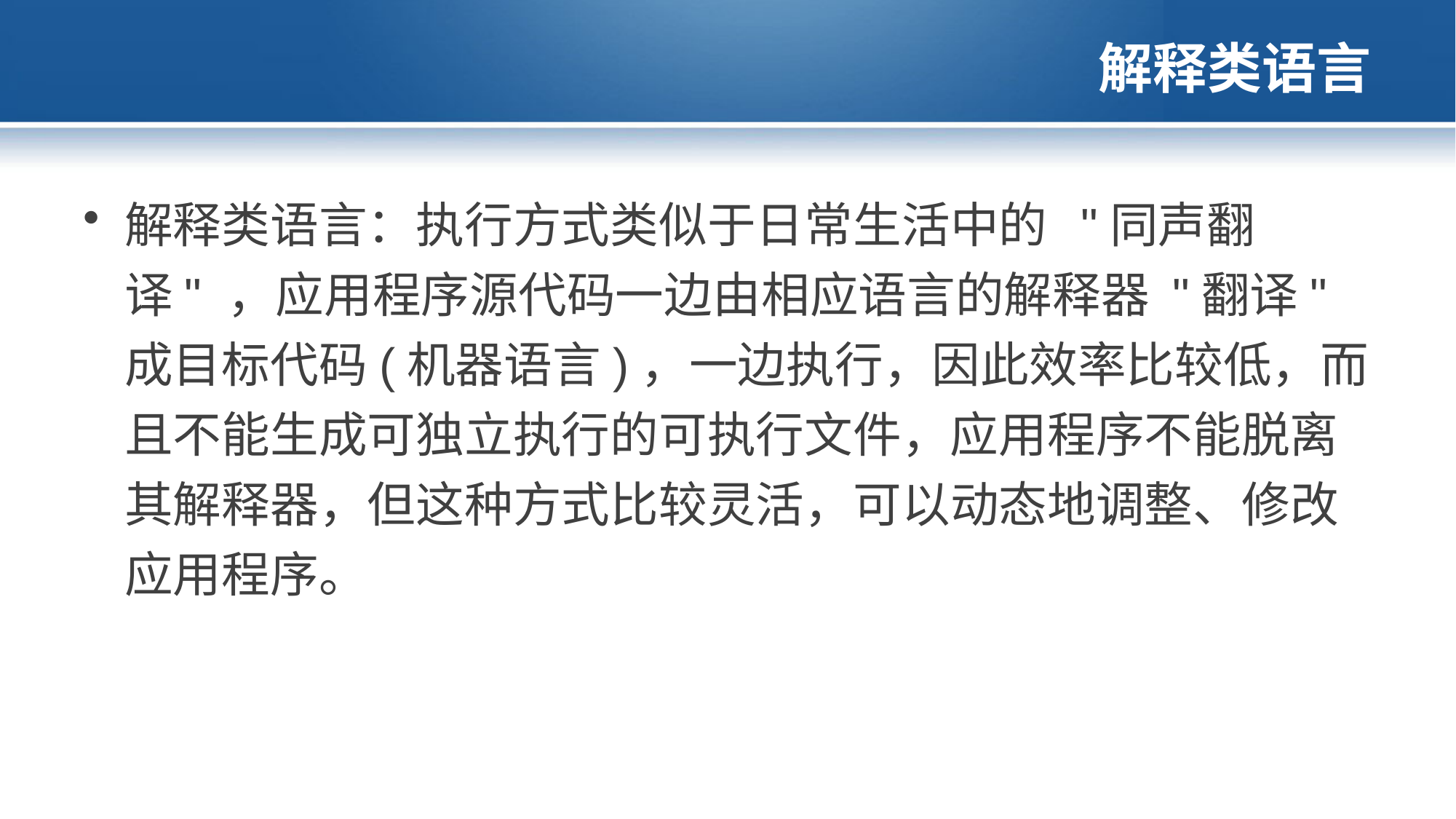

# 解释类语言
解释类语言：执行方式类似于日常生活中的  "同声翻译" ，应用程序源代码一边由相应语言的解释器 "翻译" 成目标代码(机器语言)，一边执行，因此效率比较低，而且不能生成可独立执行的可执行文件，应用程序不能脱离其解释器，但这种方式比较灵活，可以动态地调整、修改应用程序。